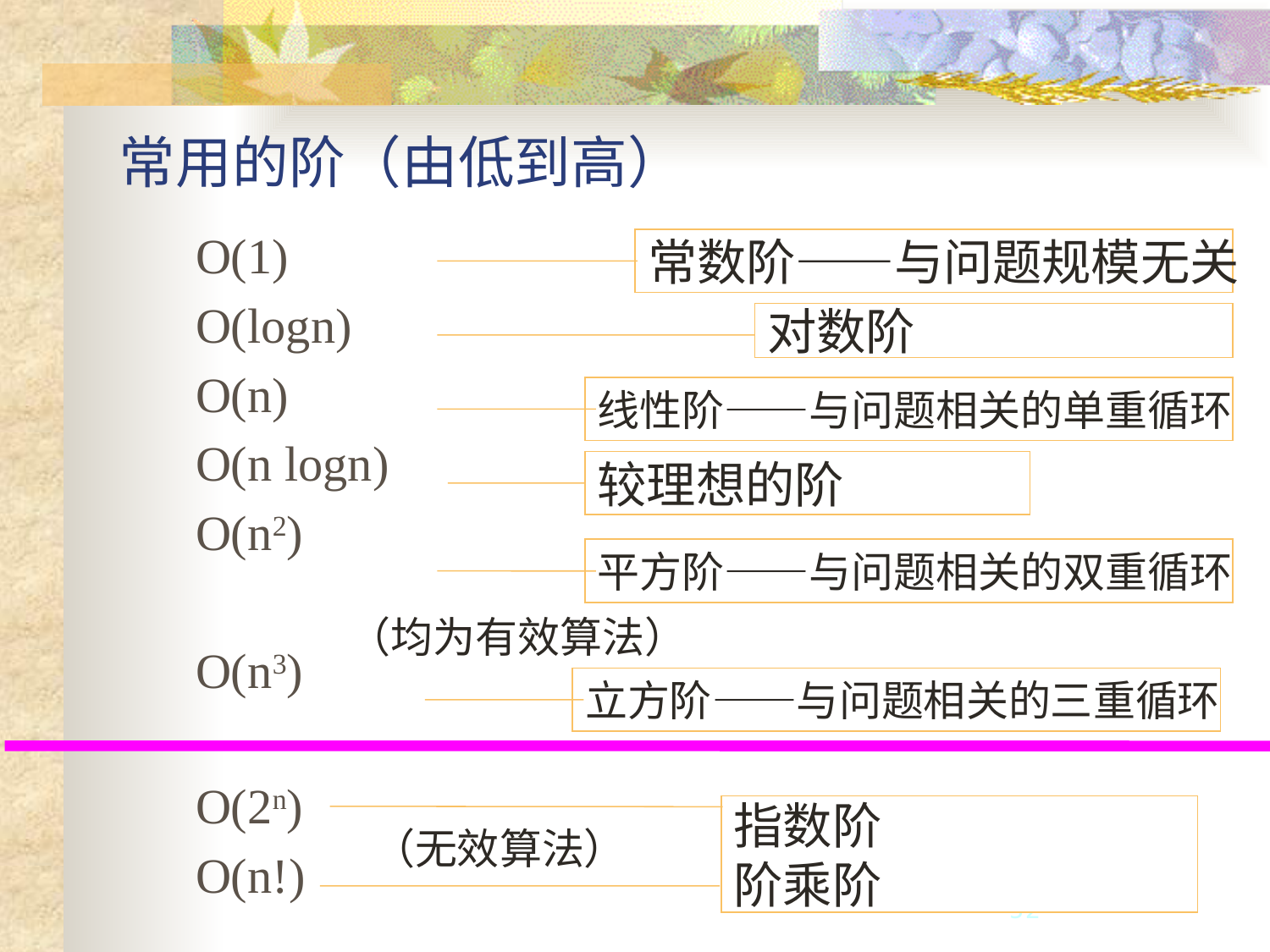

# 常用的阶（由低到高）
O(1)
O(logn)
O(n)
O(n logn)
O(n2)

O(n3)
常数阶——与问题规模无关

对数阶

线性阶——与问题相关的单重循环

较理想的阶

平方阶——与问题相关的双重循环

（均为有效算法）
立方阶——与问题相关的三重循环

O(2n)
O(n!)
指数阶
阶乘阶

（无效算法）
32